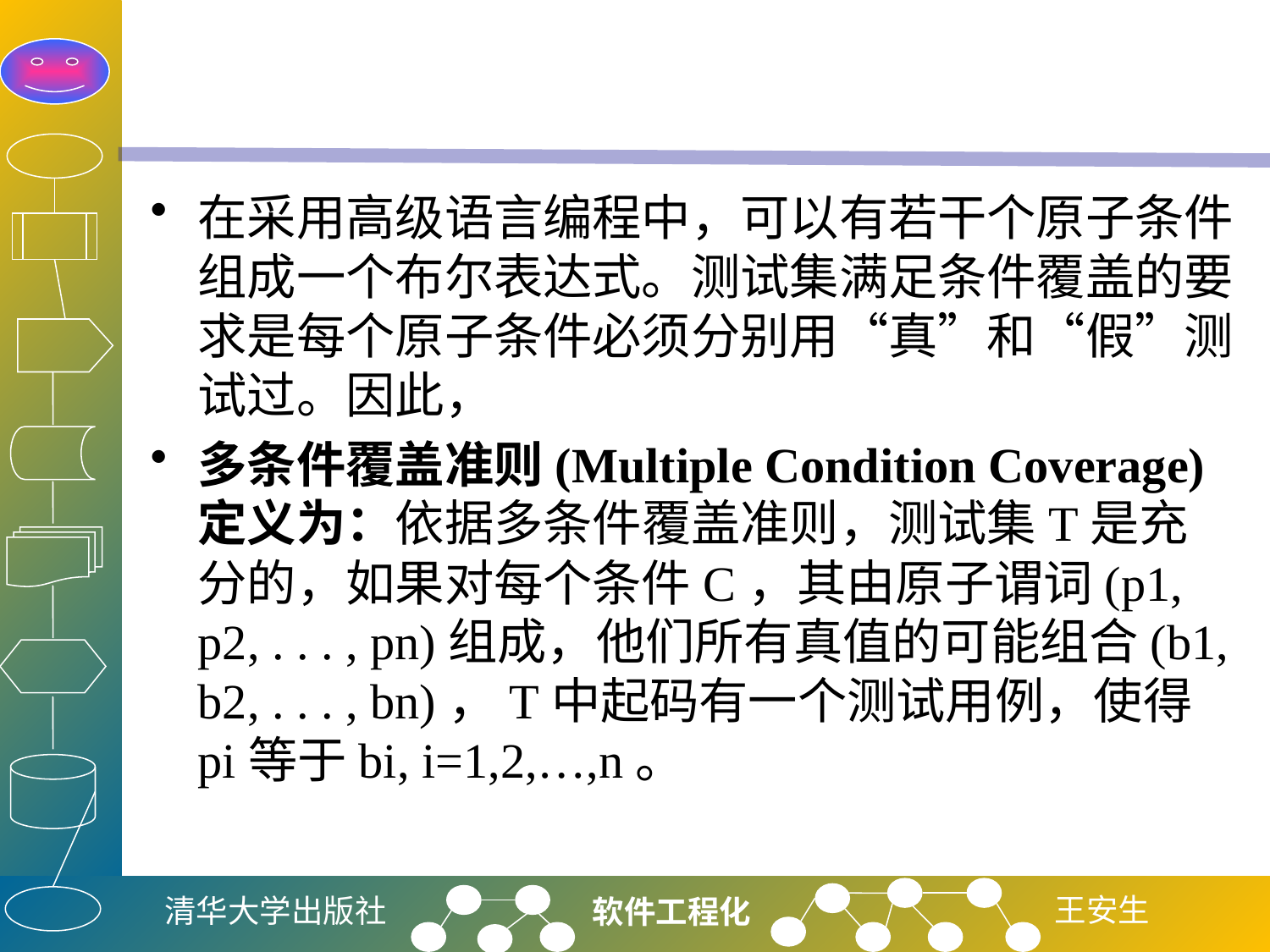

#
在采用高级语言编程中，可以有若干个原子条件组成一个布尔表达式。测试集满足条件覆盖的要求是每个原子条件必须分别用“真”和“假”测试过。因此，
多条件覆盖准则(Multiple Condition Coverage)定义为：依据多条件覆盖准则，测试集T是充分的，如果对每个条件C，其由原子谓词(p1, p2, . . . , pn)组成，他们所有真值的可能组合(b1, b2, . . . , bn)，T中起码有一个测试用例，使得pi等于bi, i=1,2,…,n。